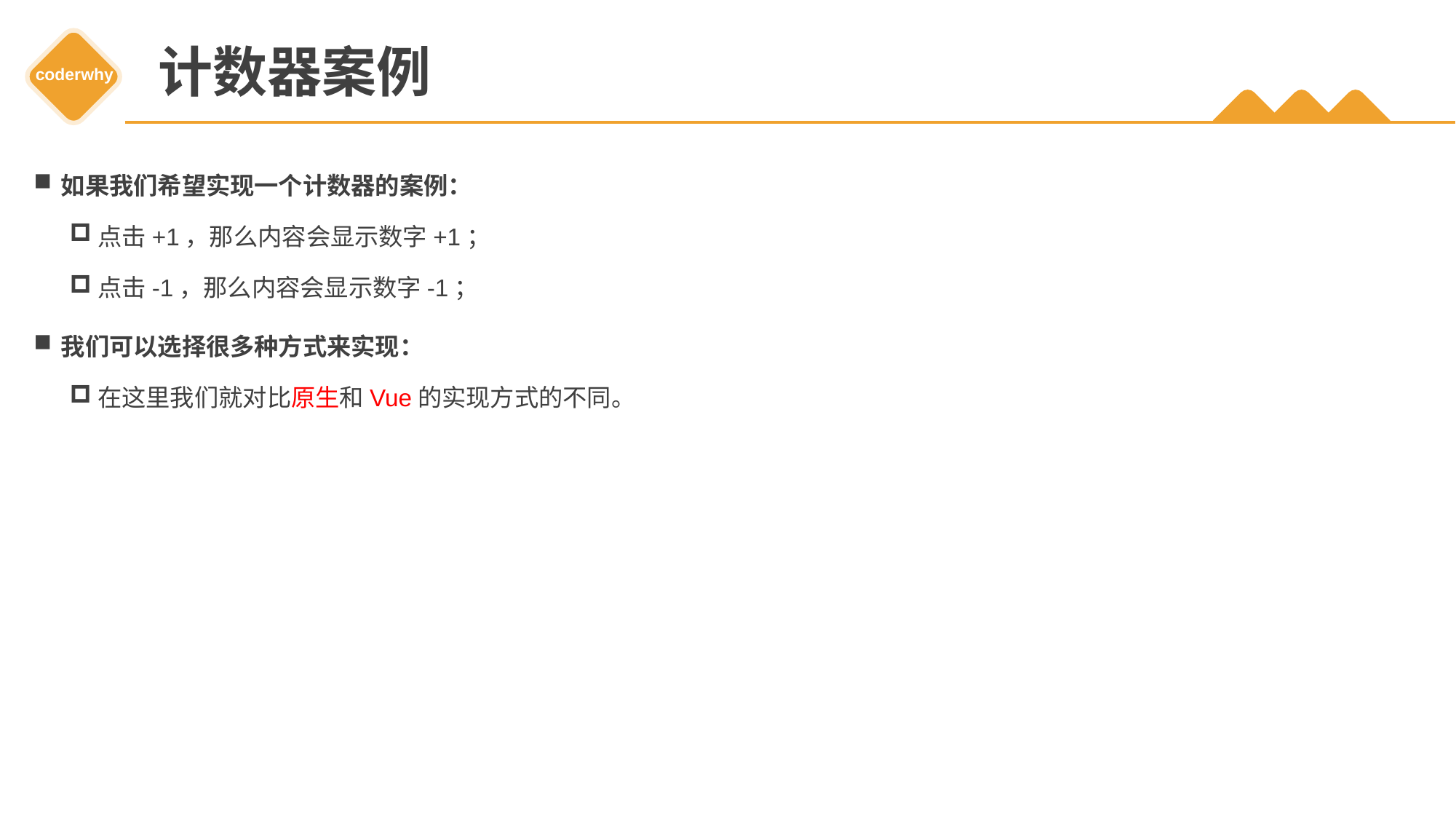

# 计数器案例
如果我们希望实现一个计数器的案例：
点击+1，那么内容会显示数字+1；
点击-1，那么内容会显示数字-1；
我们可以选择很多种方式来实现：
在这里我们就对比原生和Vue的实现方式的不同。